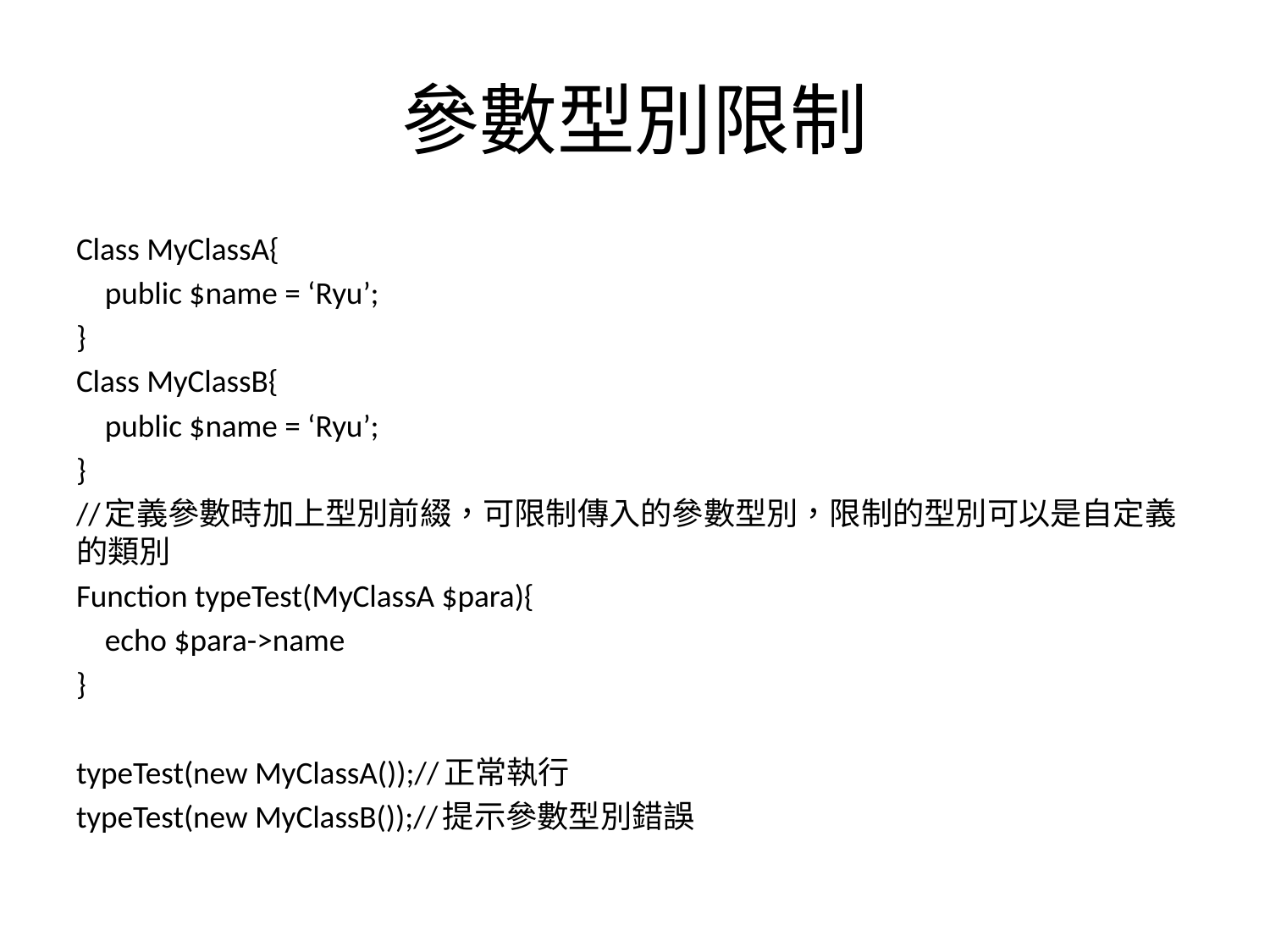

# 參數型別限制
Class MyClassA{
    public $name = ‘Ryu’;
}
Class MyClassB{
    public $name = ‘Ryu’;
}
//定義參數時加上型別前綴，可限制傳入的參數型別，限制的型別可以是自定義的類別
Function typeTest(MyClassA $para){
    echo $para->name
}

typeTest(new MyClassA());//正常執行
typeTest(new MyClassB());//提示參數型別錯誤